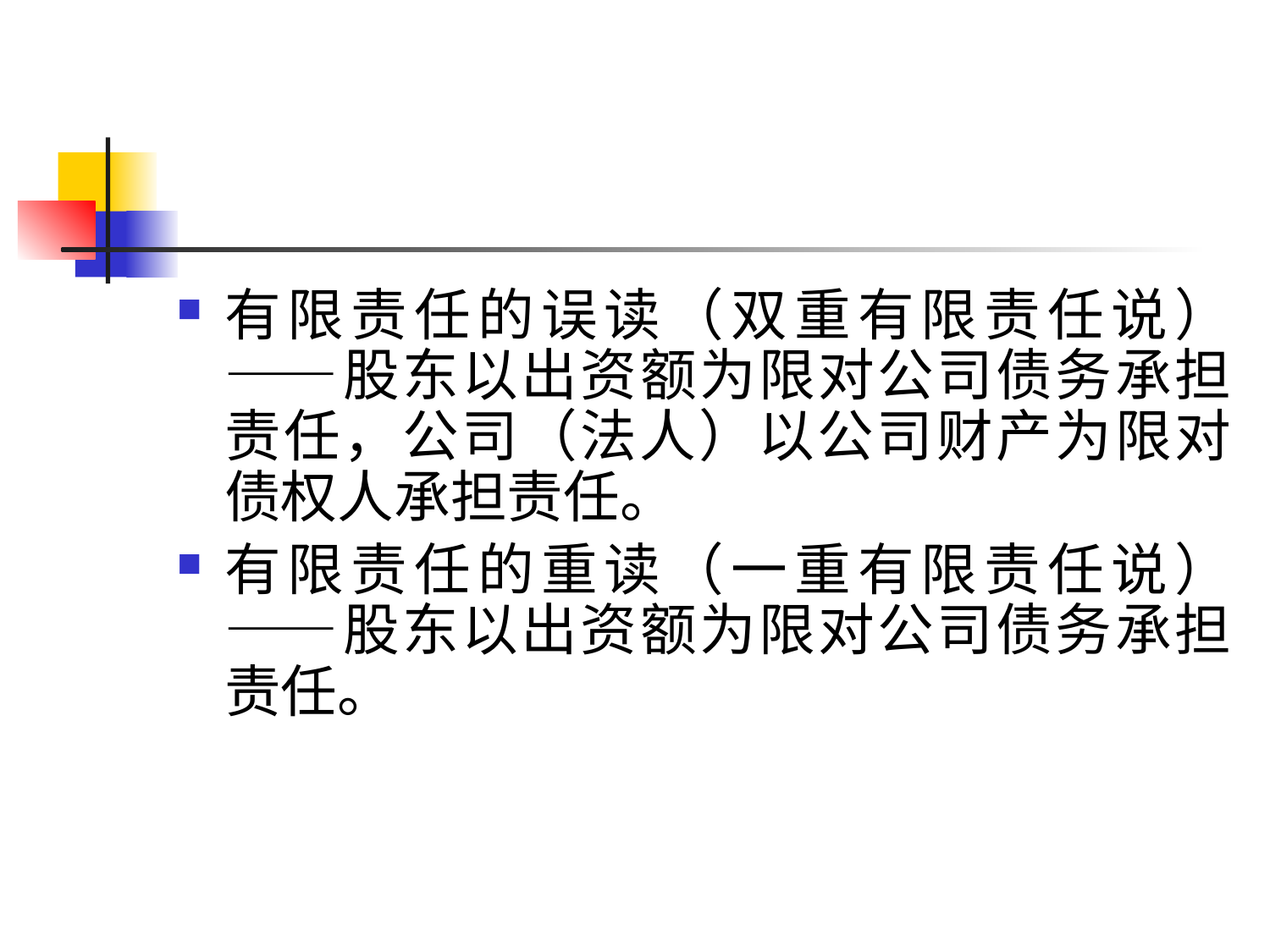

#
有限责任的误读（双重有限责任说）——股东以出资额为限对公司债务承担责任，公司（法人）以公司财产为限对债权人承担责任。
有限责任的重读（一重有限责任说）——股东以出资额为限对公司债务承担责任。